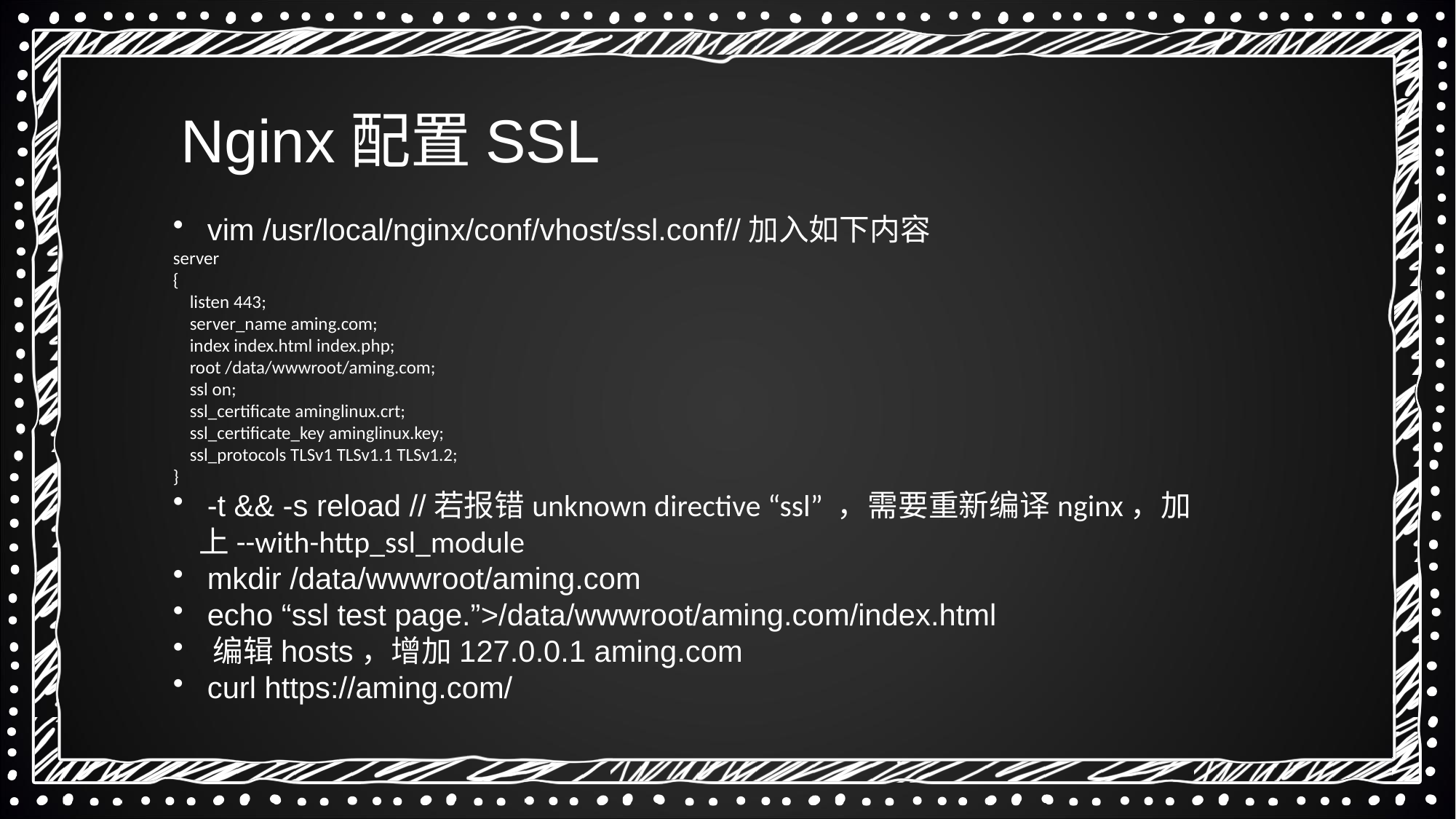

Nginx配置SSL
 vim /usr/local/nginx/conf/vhost/ssl.conf//加入如下内容
server
{
    listen 443;
    server_name aming.com;
    index index.html index.php;
    root /data/wwwroot/aming.com;
    ssl on;
    ssl_certificate aminglinux.crt;
    ssl_certificate_key aminglinux.key;
    ssl_protocols TLSv1 TLSv1.1 TLSv1.2;
}
 -t && -s reload //若报错unknown directive “ssl” ，需要重新编译nginx，加上--with-http_ssl_module
 mkdir /data/wwwroot/aming.com
 echo “ssl test page.”>/data/wwwroot/aming.com/index.html
 编辑hosts，增加127.0.0.1 aming.com
 curl https://aming.com/